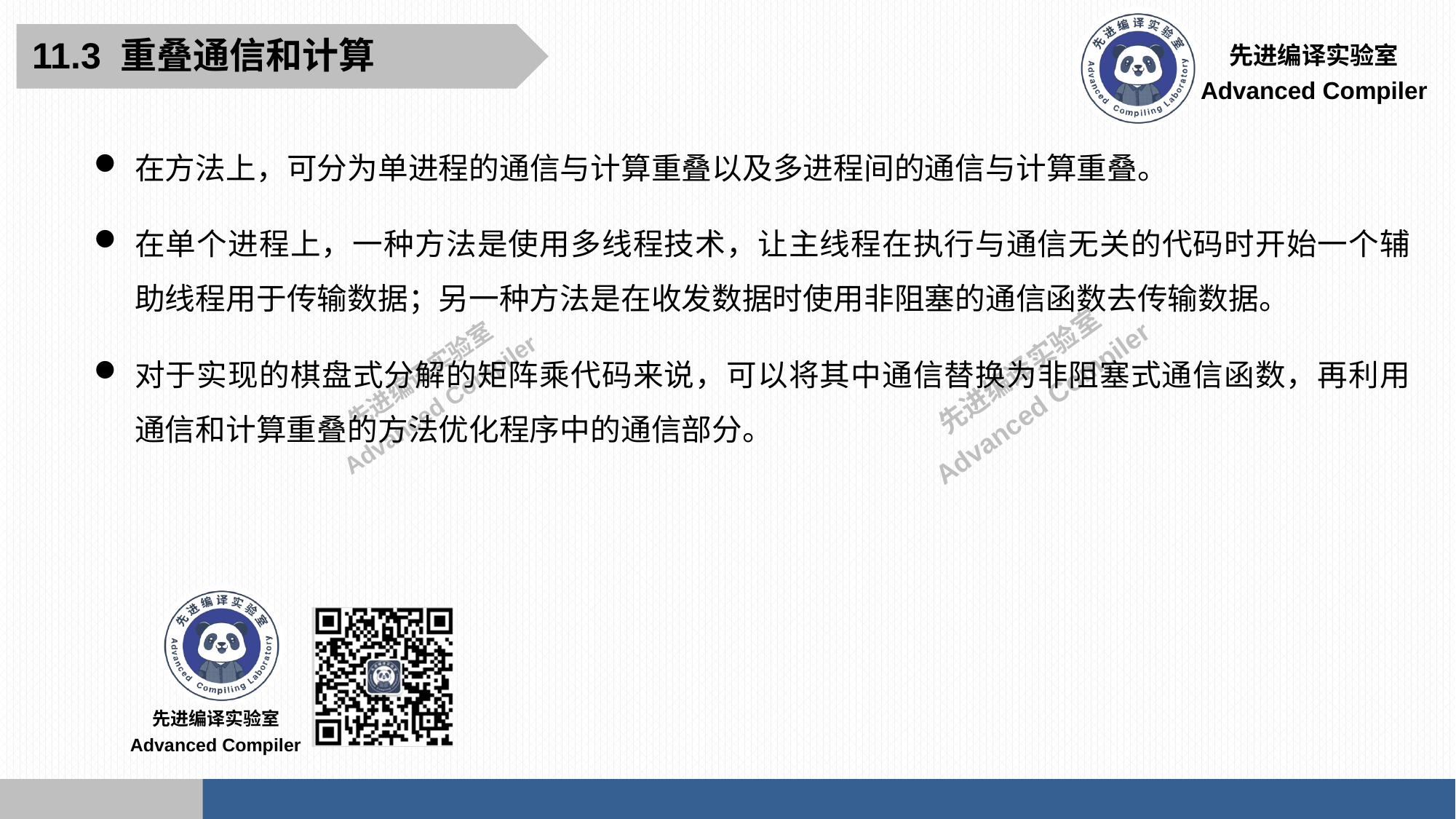

11.3 重叠通信和计算
在方法上，可分为单进程的通信与计算重叠以及多进程间的通信与计算重叠。
在单个进程上，一种方法是使用多线程技术，让主线程在执行与通信无关的代码时开始一个辅助线程用于传输数据；另一种方法是在收发数据时使用非阻塞的通信函数去传输数据。
对于实现的棋盘式分解的矩阵乘代码来说，可以将其中通信替换为非阻塞式通信函数，再利用通信和计算重叠的方法优化程序中的通信部分。